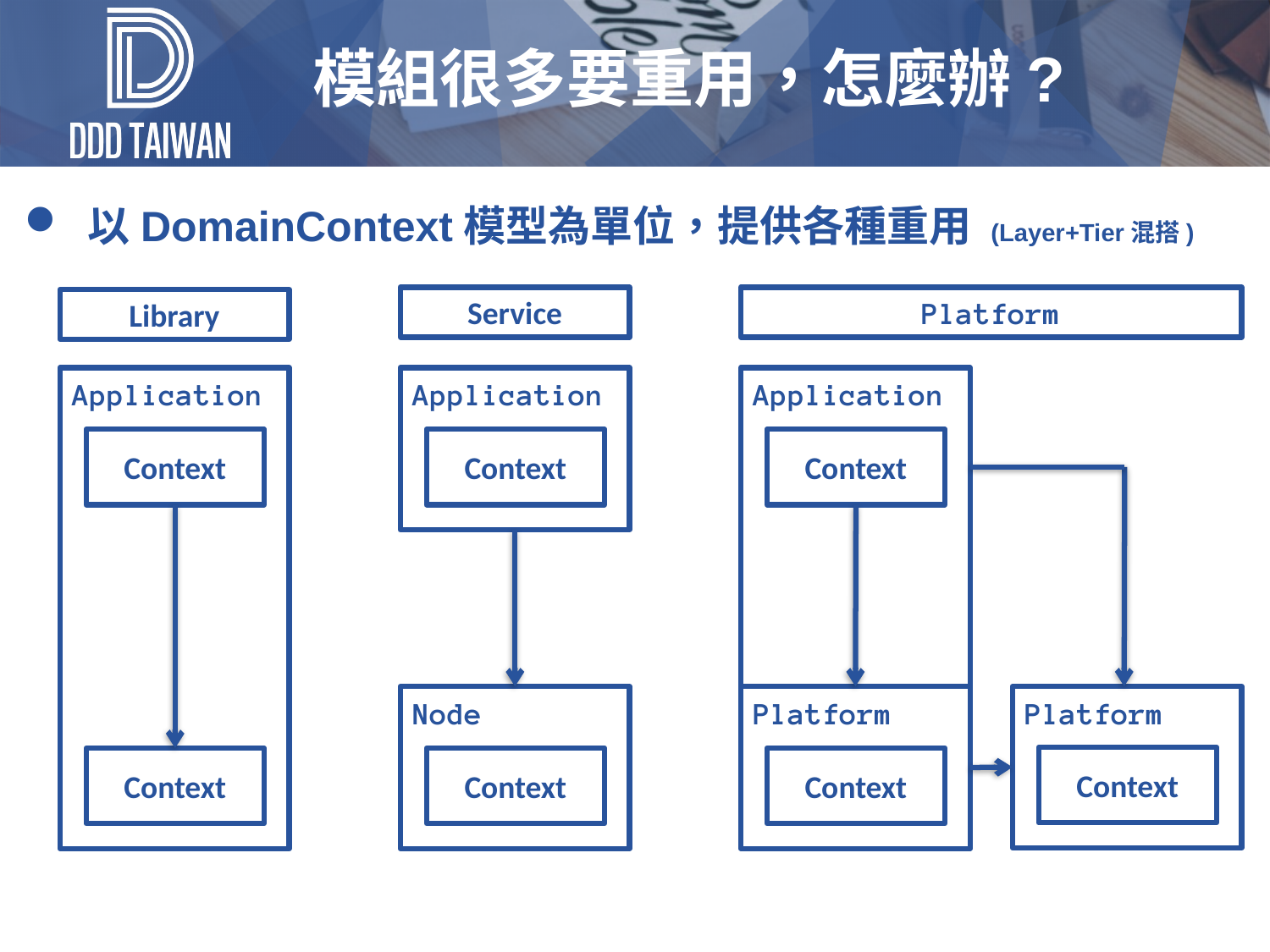

# 模組很多要重用，怎麼辦?
以DomainContext模型為單位，提供各種重用 (Layer+Tier混搭)
Service
Platform
Library
Application

Context
Context
Application

Context
Node
Context
Application

Context
Platform
Platform
Context
Context